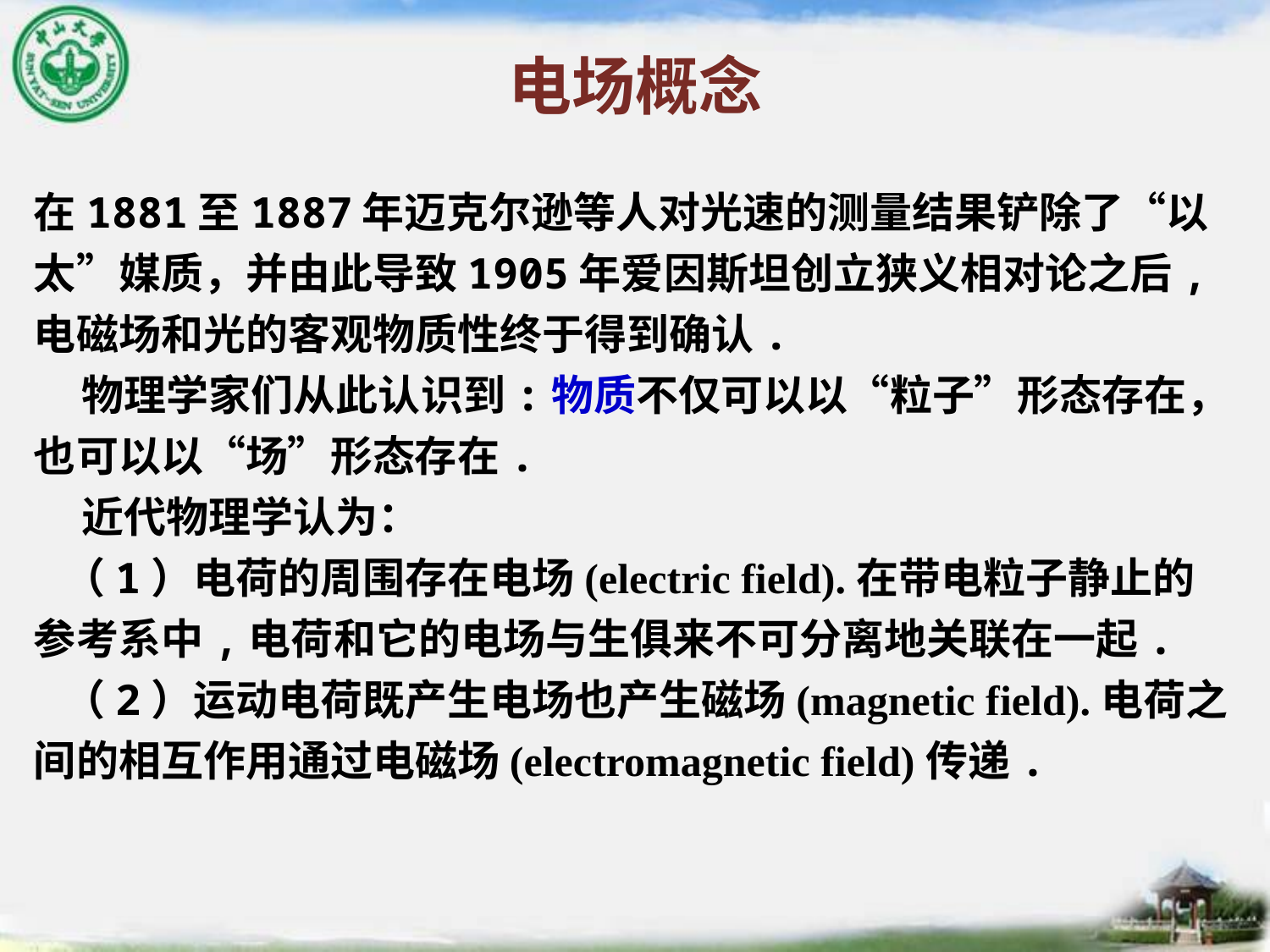

电场概念
在1881至1887年迈克尔逊等人对光速的测量结果铲除了“以太”媒质，并由此导致1905年爱因斯坦创立狭义相对论之后,电磁场和光的客观物质性终于得到确认.
    物理学家们从此认识到:物质不仅可以以“粒子”形态存在，也可以以“场”形态存在.
    近代物理学认为：
  （1）电荷的周围存在电场(electric field).在带电粒子静止的参考系中,电荷和它的电场与生俱来不可分离地关联在一起.
  （2）运动电荷既产生电场也产生磁场(magnetic field).电荷之间的相互作用通过电磁场(electromagnetic field)传递.
2